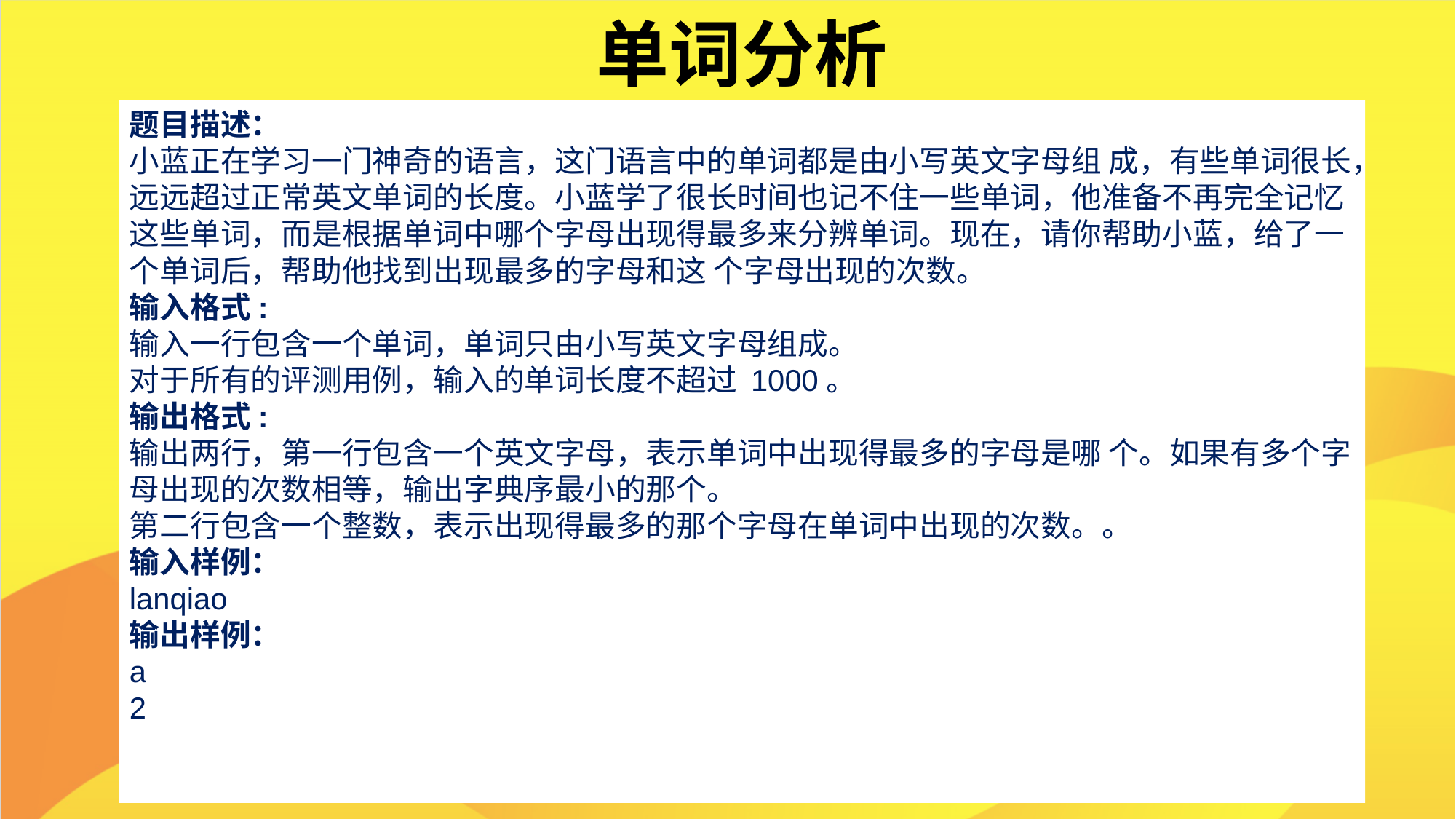

# 单词分析
题目描述：
小蓝正在学习一门神奇的语言，这门语言中的单词都是由小写英文字母组 成，有些单词很长，远远超过正常英文单词的长度。小蓝学了很长时间也记不住一些单词，他准备不再完全记忆这些单词，而是根据单词中哪个字母出现得最多来分辨单词。现在，请你帮助小蓝，给了一个单词后，帮助他找到出现最多的字母和这 个字母出现的次数。
输入格式:
输入一行包含一个单词，单词只由小写英文字母组成。
对于所有的评测用例，输入的单词长度不超过 1000。
输出格式:
输出两行，第一行包含一个英文字母，表示单词中出现得最多的字母是哪 个。如果有多个字母出现的次数相等，输出字典序最小的那个。
第二行包含一个整数，表示出现得最多的那个字母在单词中出现的次数。。
输入样例：
lanqiao
输出样例：
a
2